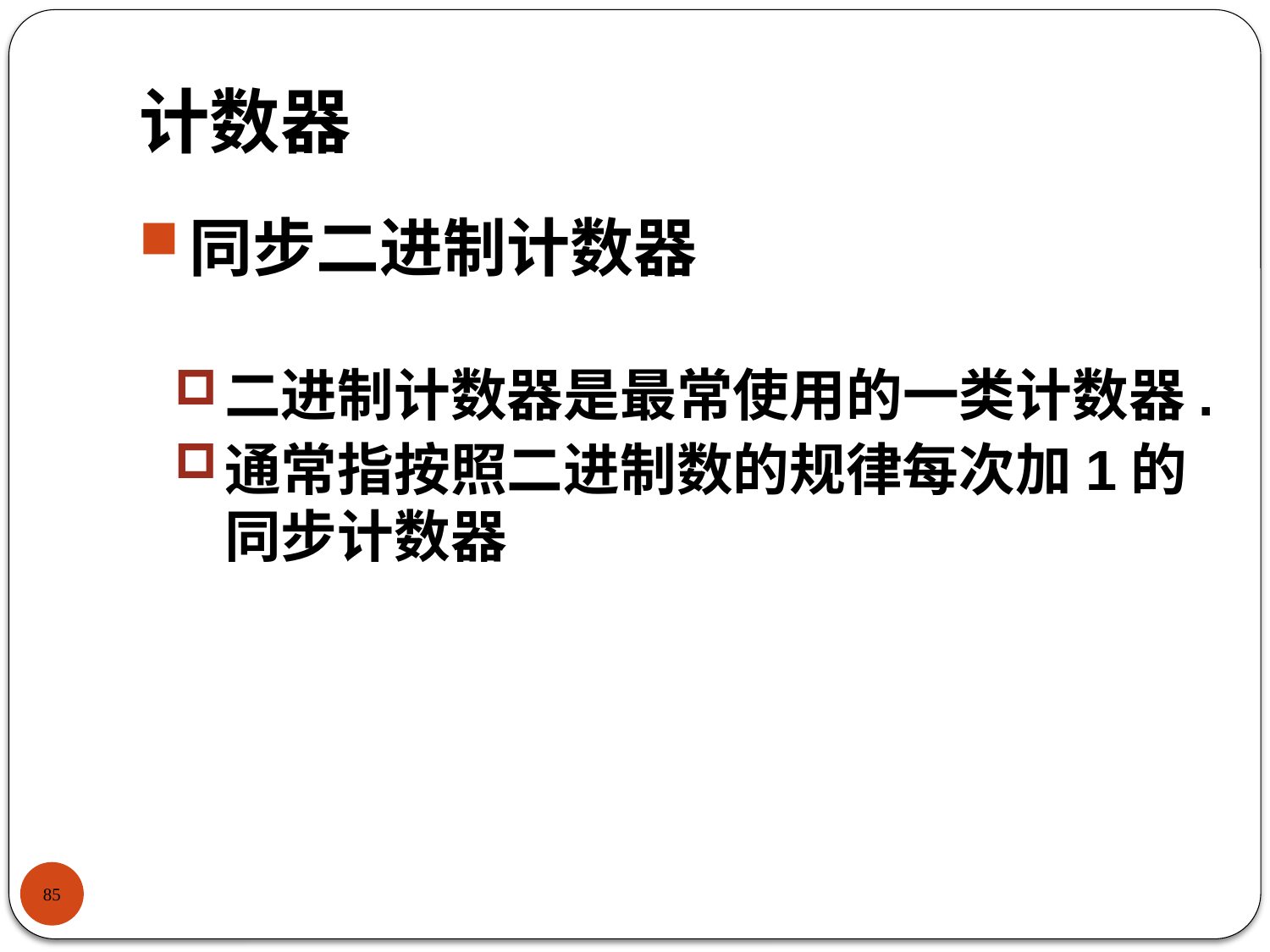

# 计数器
同步二进制计数器

二进制计数器是最常使用的一类计数器.
通常指按照二进制数的规律每次加1的同步计数器
85